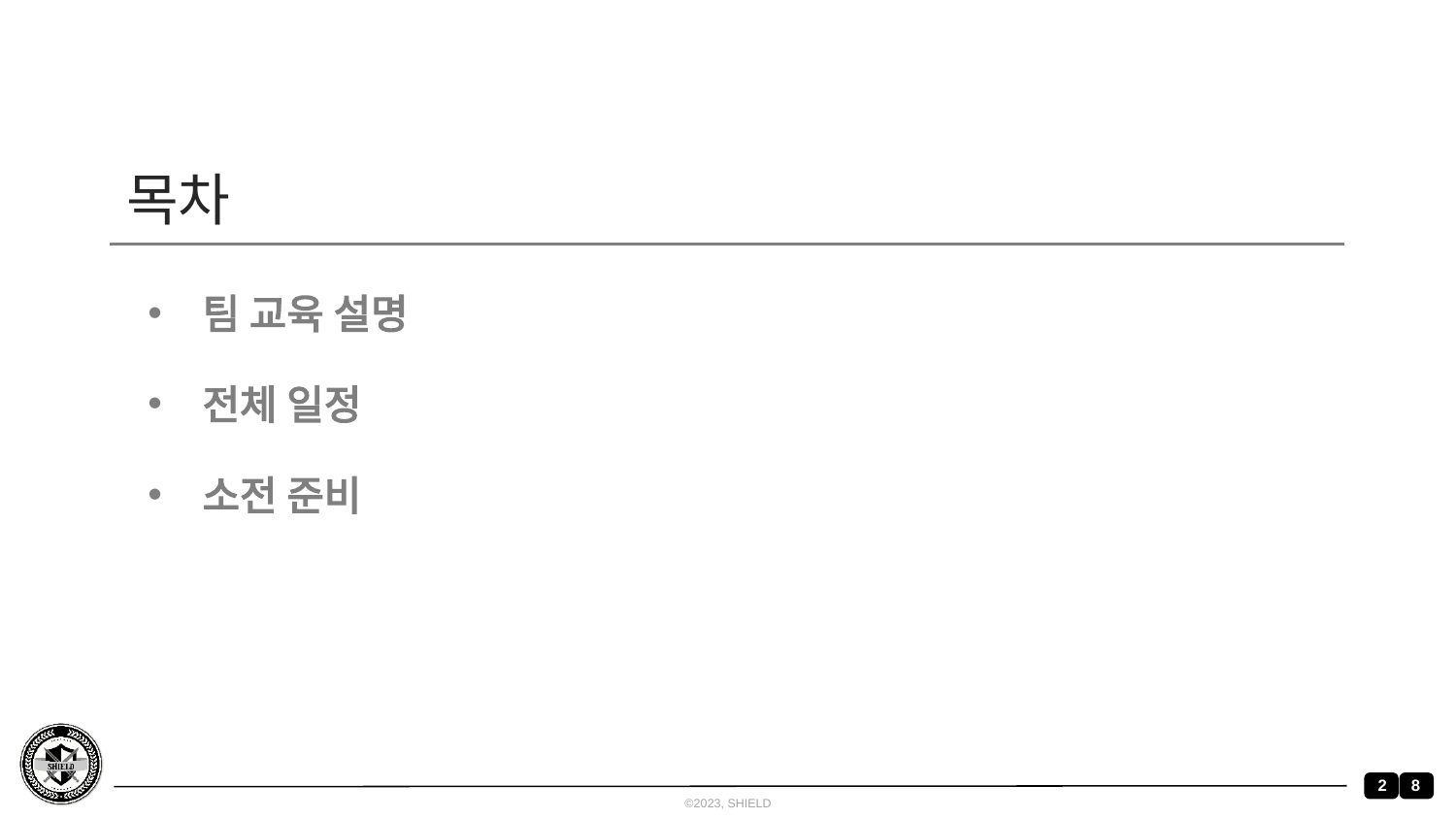

# 목차
팀 교육 설명
전체 일정
소전 준비